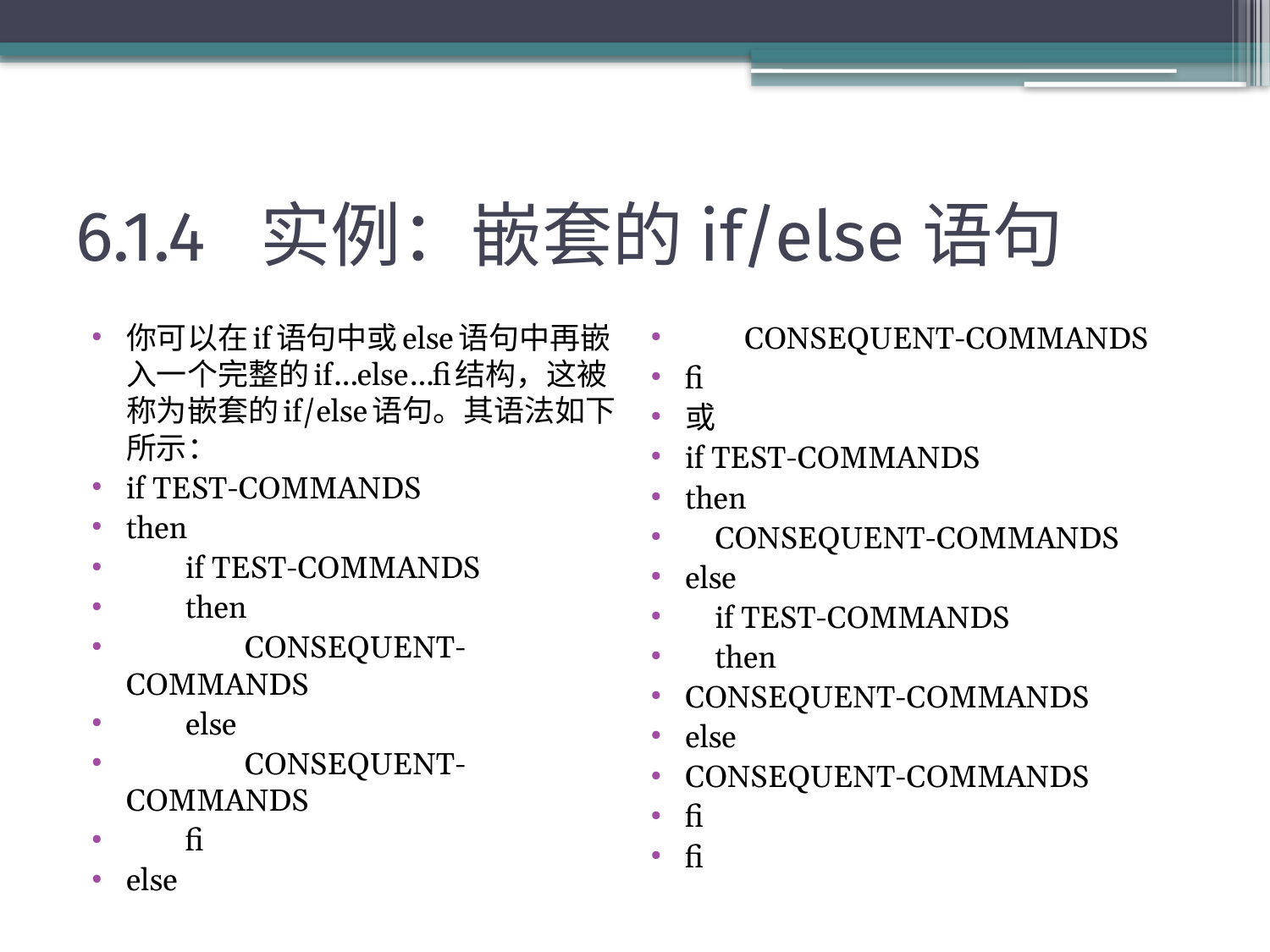

# 6.1.4  实例：嵌套的if/else语句
你可以在if语句中或else语句中再嵌入一个完整的if…else…fi结构，这被称为嵌套的if/else语句。其语法如下所示：
if TEST-COMMANDS
then
        if TEST-COMMANDS
        then
                CONSEQUENT-COMMANDS
        else
                CONSEQUENT-COMMANDS
        fi
else
        CONSEQUENT-COMMANDS
fi
或
if TEST-COMMANDS
then
    CONSEQUENT-COMMANDS
else
    if TEST-COMMANDS
    then
CONSEQUENT-COMMANDS
else
CONSEQUENT-COMMANDS
fi
fi